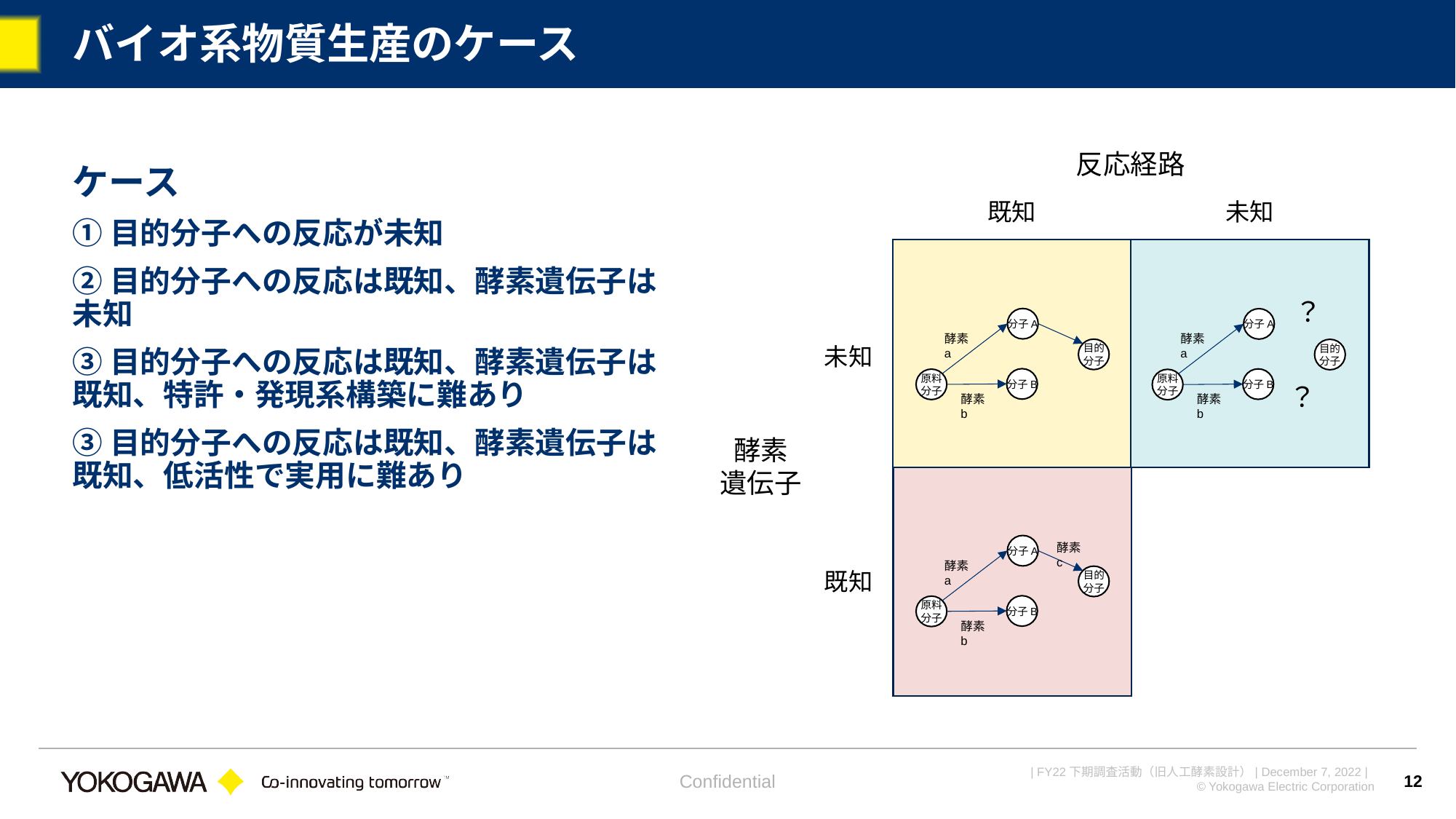

# バイオ系物質生産のケース
反応経路
ケース
①目的分子への反応が未知
②目的分子への反応は既知、酵素遺伝子は未知
③目的分子への反応は既知、酵素遺伝子は既知、特許・発現系構築に難あり
③目的分子への反応は既知、酵素遺伝子は既知、低活性で実用に難あり

既知
未知

？
分子A
分子A
酵素a
酵素a
未知
目的
分子
目的
分子
分子B
分子B
原料
分子
原料
分子
？
酵素b
酵素b
酵素
遺伝子

酵素c
分子A
酵素a
既知
目的
分子
分子B
原料
分子
酵素b
Confidential
12